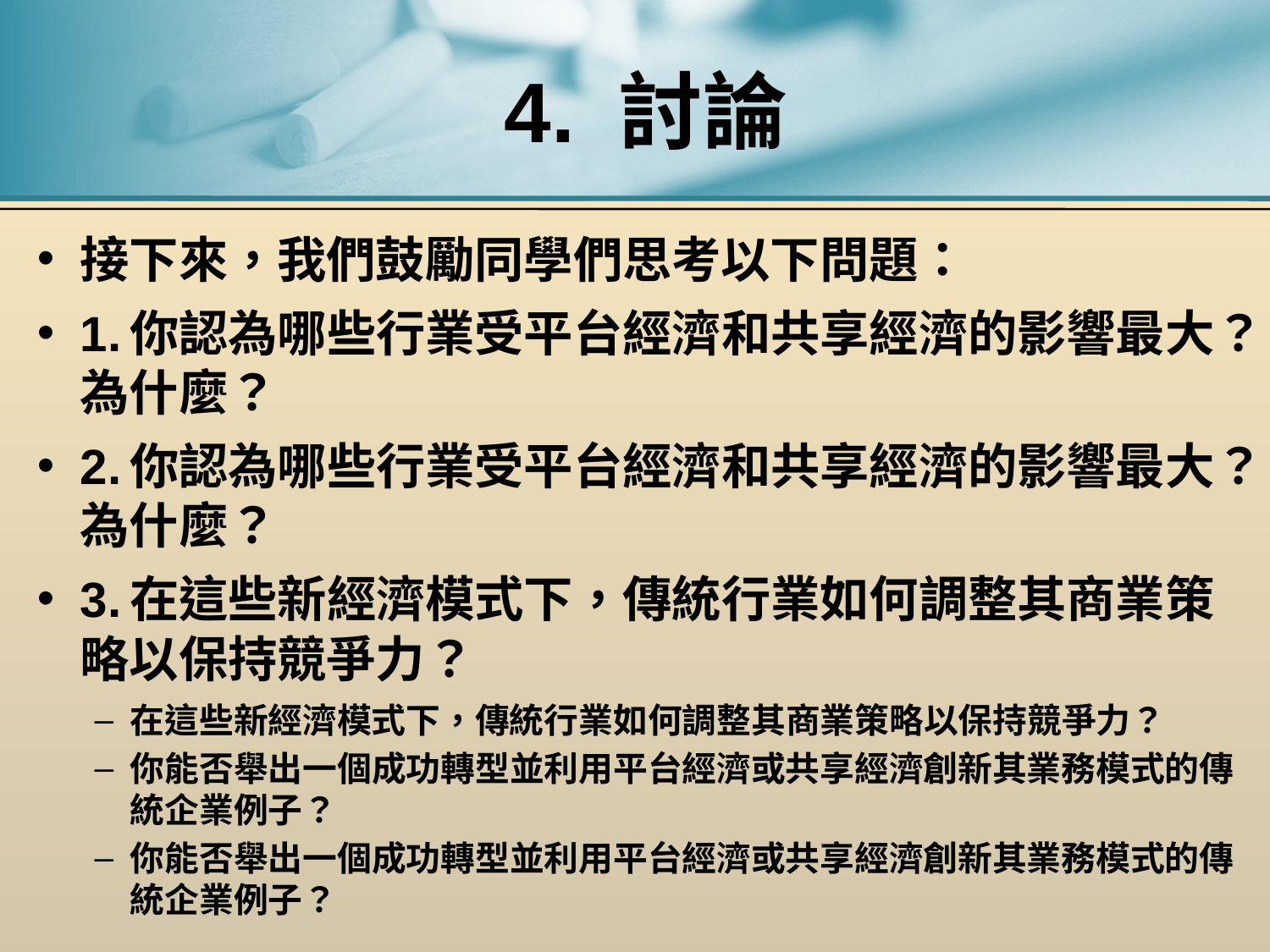

# 4. 討論
接下來，我們鼓勵同學們思考以下問題：
1.你認為哪些行業受平台經濟和共享經濟的影響最大？為什麼？
2.你認為哪些行業受平台經濟和共享經濟的影響最大？為什麼？
3.在這些新經濟模式下，傳統行業如何調整其商業策略以保持競爭力？
在這些新經濟模式下，傳統行業如何調整其商業策略以保持競爭力？
你能否舉出一個成功轉型並利用平台經濟或共享經濟創新其業務模式的傳統企業例子？
你能否舉出一個成功轉型並利用平台經濟或共享經濟創新其業務模式的傳統企業例子？